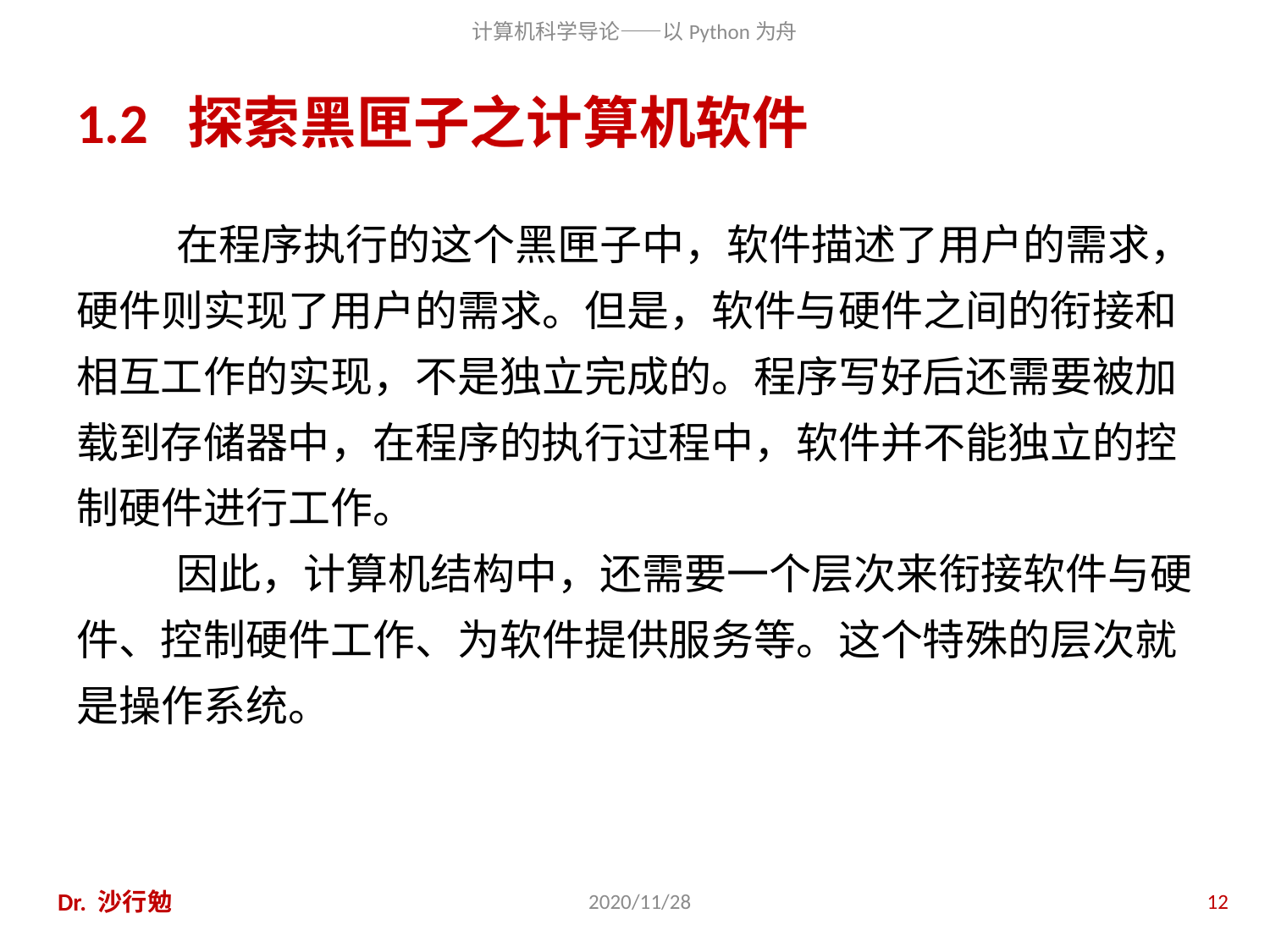

# 1.2  探索黑匣子之计算机软件
在程序执行的这个黑匣子中，软件描述了用户的需求，硬件则实现了用户的需求。但是，软件与硬件之间的衔接和相互工作的实现，不是独立完成的。程序写好后还需要被加载到存储器中，在程序的执行过程中，软件并不能独立的控制硬件进行工作。
因此，计算机结构中，还需要一个层次来衔接软件与硬件、控制硬件工作、为软件提供服务等。这个特殊的层次就是操作系统。

Dr. 沙行勉
2020/11/28
12